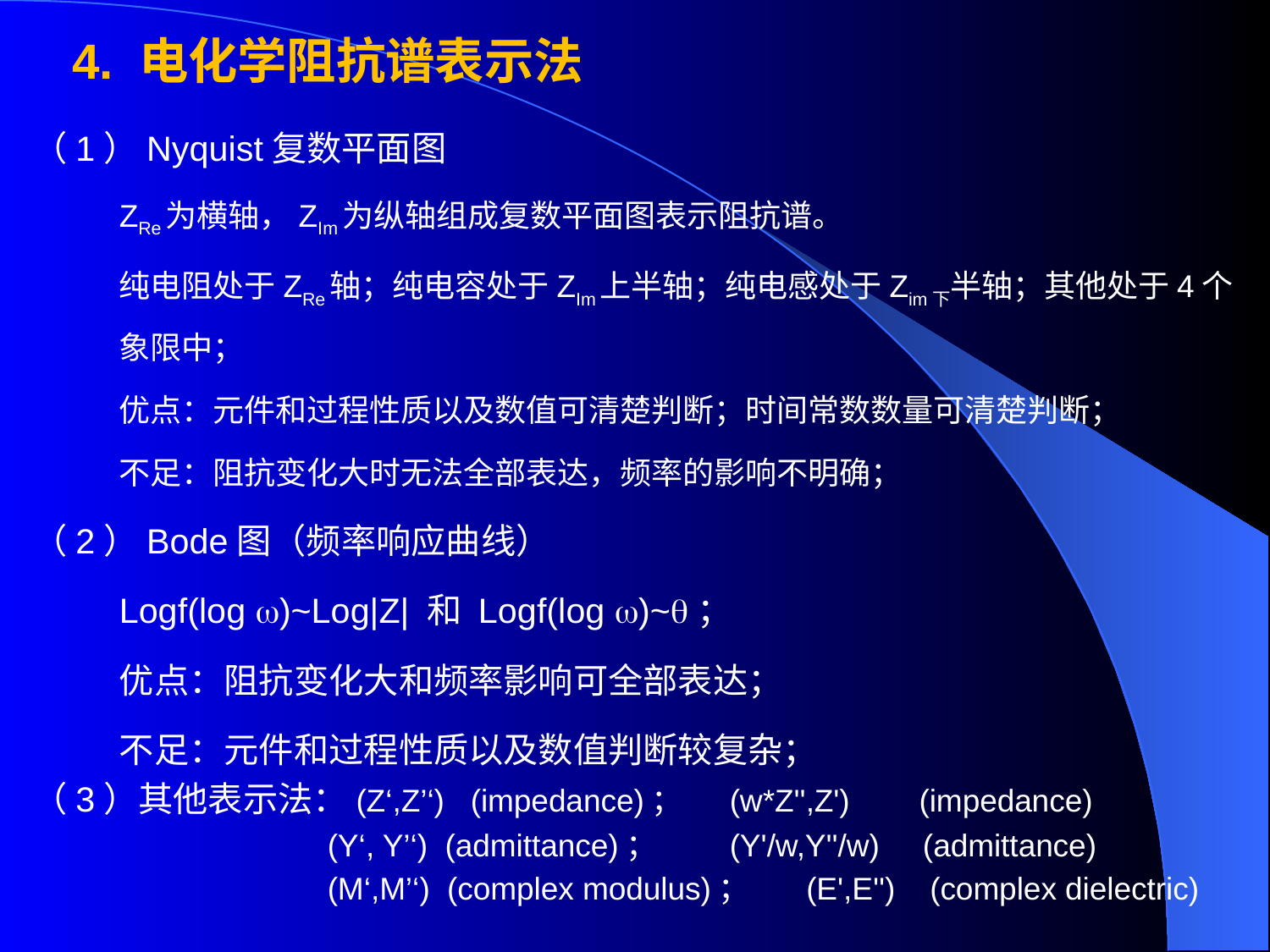

# 4. 电化学阻抗谱表示法
（1）Nyquist复数平面图
ZRe为横轴，ZIm为纵轴组成复数平面图表示阻抗谱。
纯电阻处于ZRe轴；纯电容处于ZIm上半轴；纯电感处于Zim下半轴；其他处于4个象限中；
优点：元件和过程性质以及数值可清楚判断；时间常数数量可清楚判断；
不足：阻抗变化大时无法全部表达，频率的影响不明确；
（2）Bode图（频率响应曲线）
Logf(log ω)~Log|Z| 和 Logf(log ω)~θ；
优点：阻抗变化大和频率影响可全部表达；
不足：元件和过程性质以及数值判断较复杂；
（3）其他表示法：(Z‘,Z’‘)   (impedance)； 	  (w*Z'',Z')        (impedance)
                                  (Y‘, Y’‘)  (admittance)； 	  (Y'/w,Y''/w)     (admittance)
                                  (M‘,M’‘)  (complex modulus)；       (E',E'')    (complex dielectric)